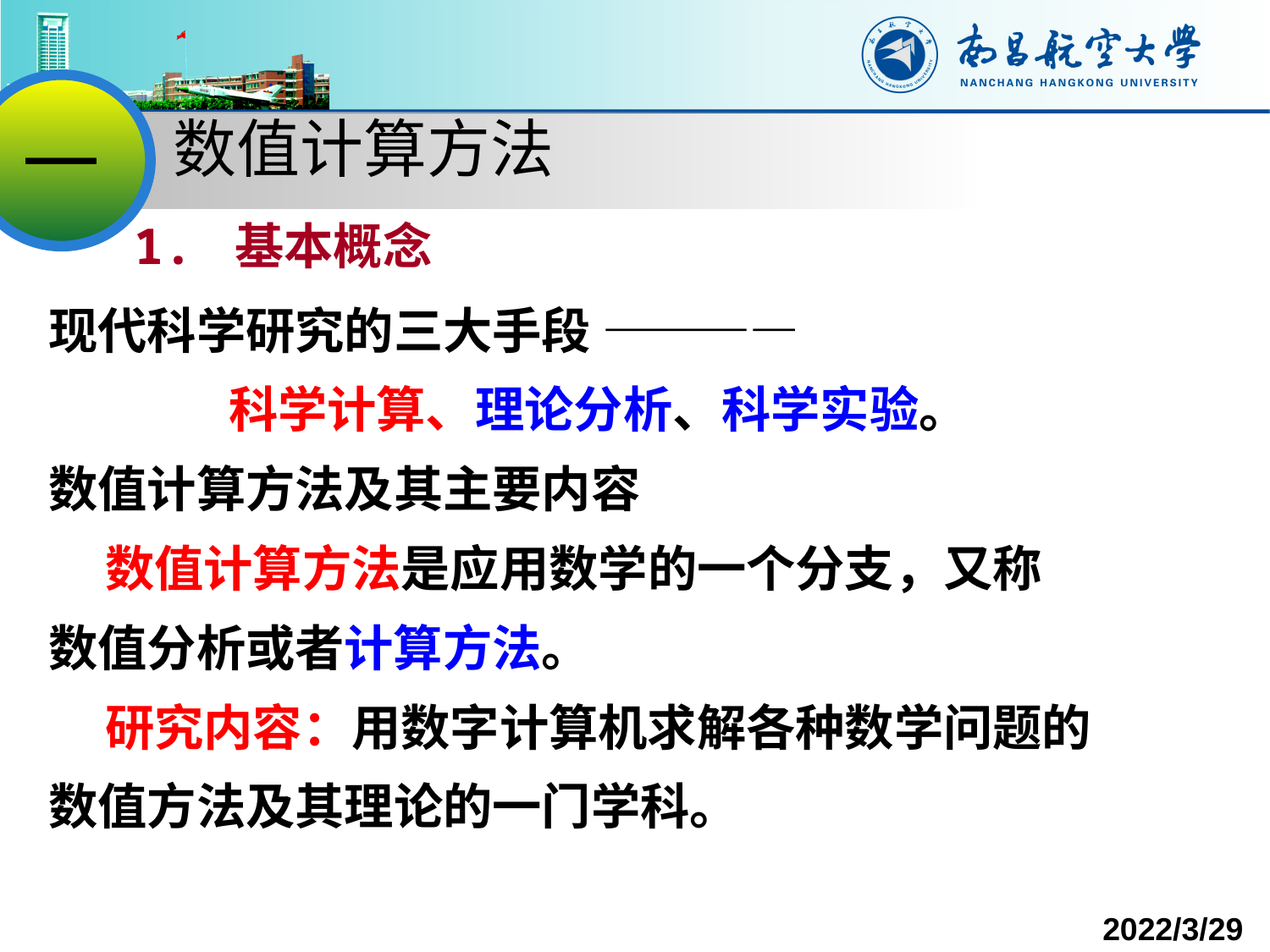

一

数值计算方法

1. 基本概念
现代科学研究的三大手段 ————
               科学计算、理论分析、科学实验。
数值计算方法及其主要内容
    数值计算方法是应用数学的一个分支，又称
数值分析或者计算方法。
    研究内容：用数字计算机求解各种数学问题的
数值方法及其理论的一门学科。